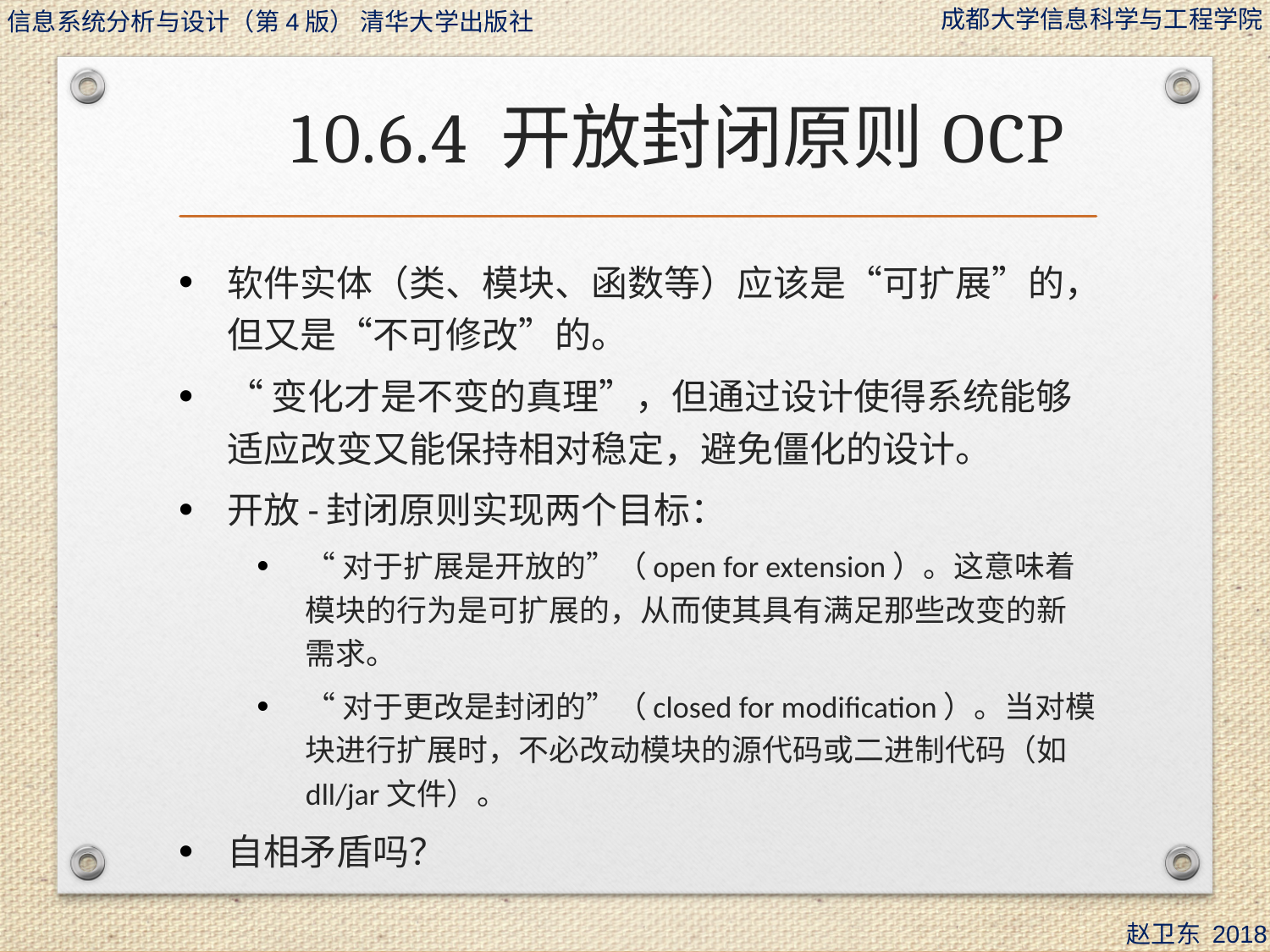

# 10.6.4 开放封闭原则OCP
软件实体（类、模块、函数等）应该是“可扩展”的，但又是“不可修改”的。
“变化才是不变的真理”，但通过设计使得系统能够适应改变又能保持相对稳定，避免僵化的设计。
开放-封闭原则实现两个目标：
“对于扩展是开放的”（open for extension）。这意味着模块的行为是可扩展的，从而使其具有满足那些改变的新需求。
“对于更改是封闭的”（closed for modification）。当对模块进行扩展时，不必改动模块的源代码或二进制代码（如dll/jar文件）。
自相矛盾吗？